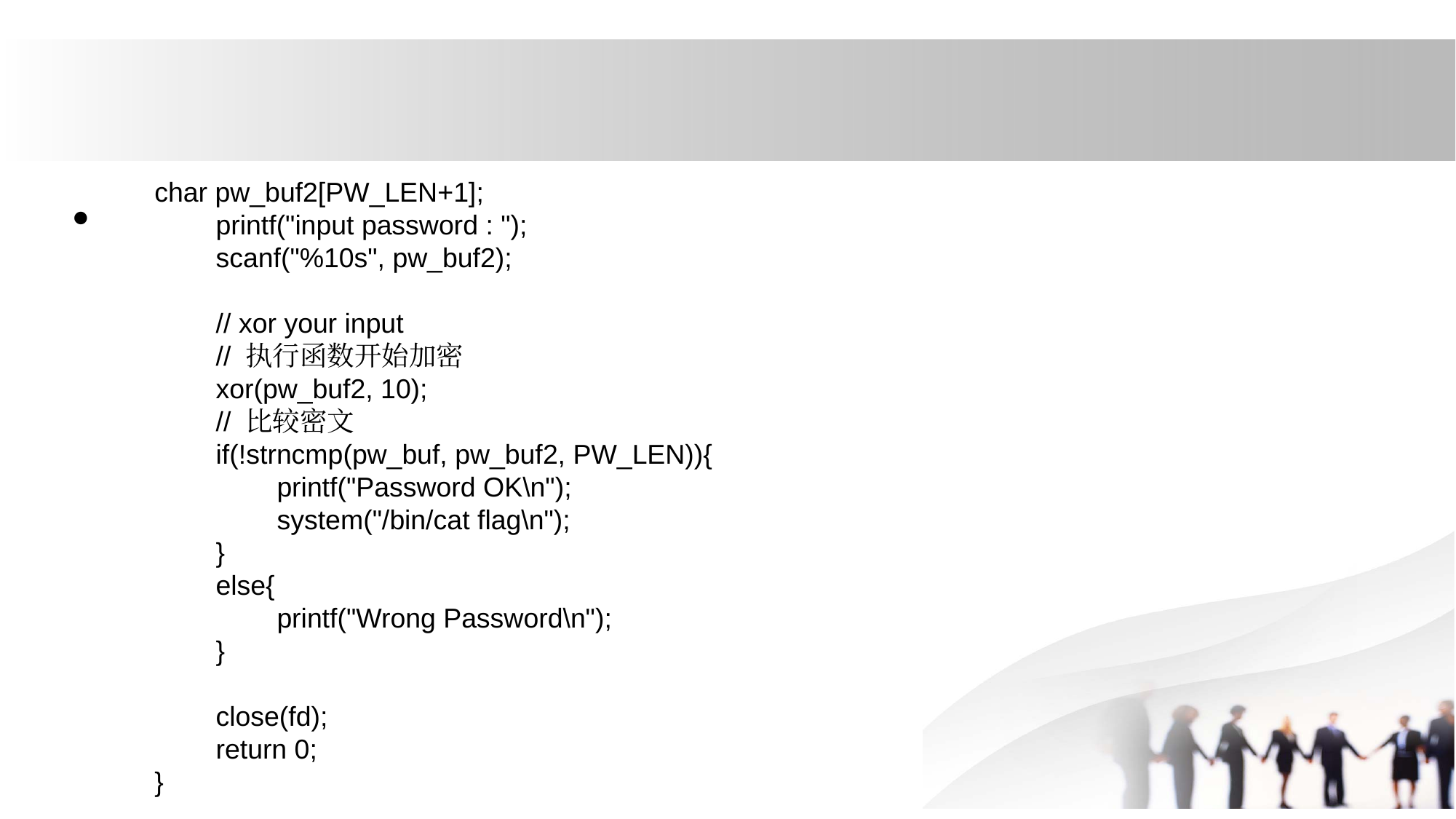

#
char pw_buf2[PW_LEN+1];
        printf("input password : ");
        scanf("%10s", pw_buf2);

        // xor your input
        // 执行函数开始加密
        xor(pw_buf2, 10);
        // 比较密文
        if(!strncmp(pw_buf, pw_buf2, PW_LEN)){
                printf("Password OK\n");
                system("/bin/cat flag\n");
        }
        else{
                printf("Wrong Password\n");
        }

        close(fd);
        return 0;
}